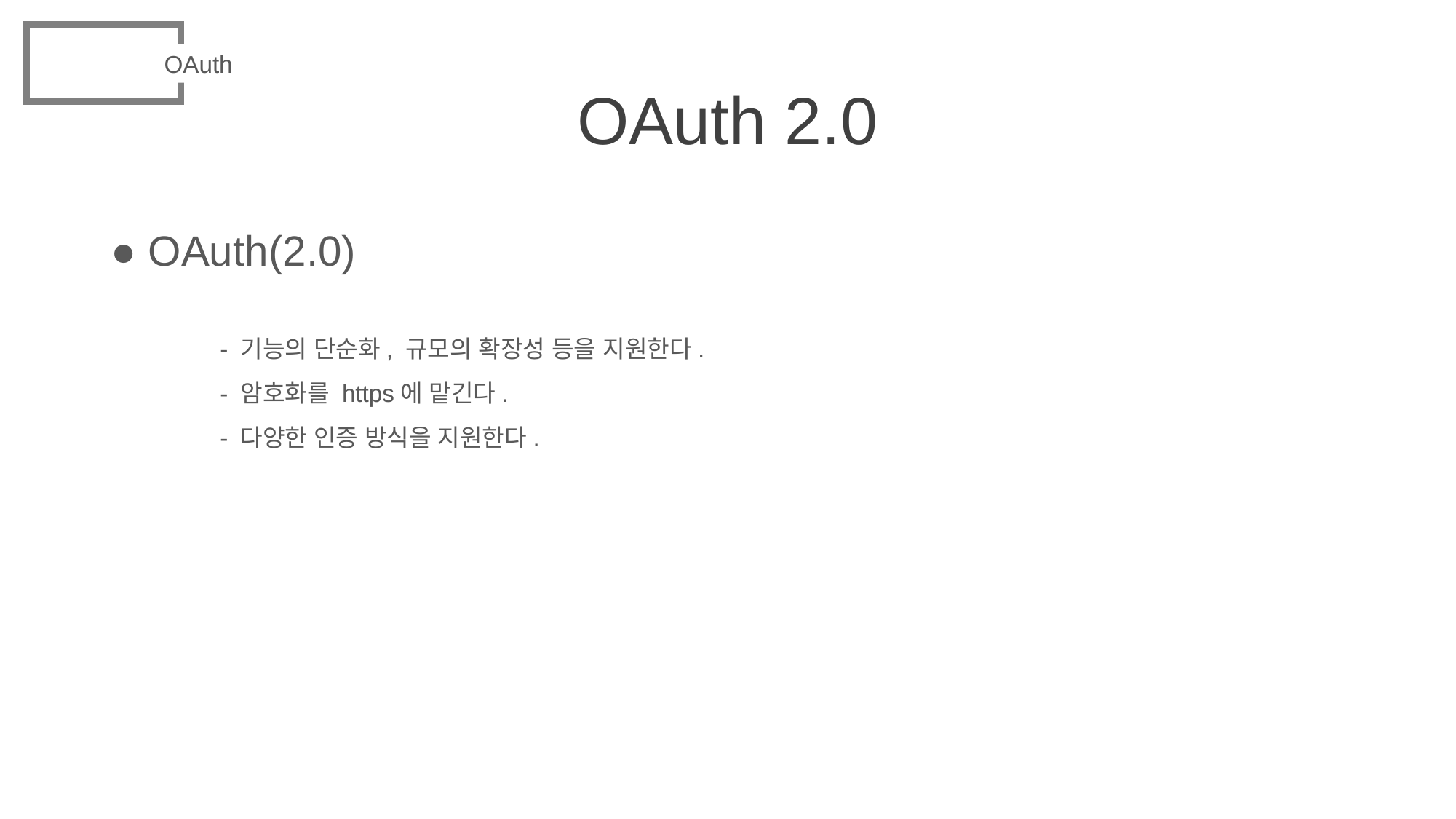

OAuth
# OAuth 2.0
● OAuth(2.0)

	- 기능의 단순화, 규모의 확장성 등을 지원한다.
	- 암호화를 https에 맡긴다.
	- 다양한 인증 방식을 지원한다.